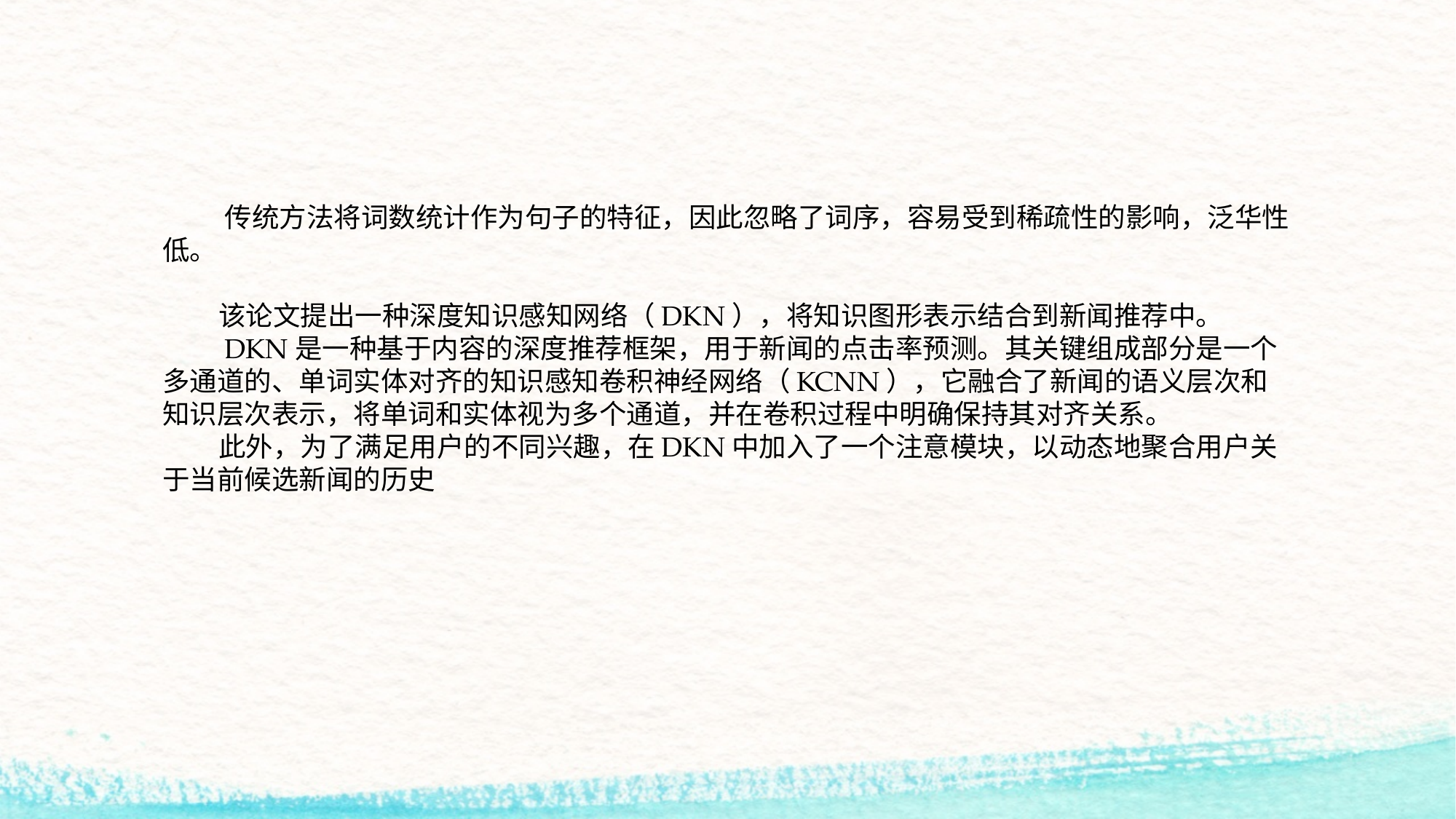

传统方法将词数统计作为句子的特征，因此忽略了词序，容易受到稀疏性的影响，泛华性低。

        该论文提出一种深度知识感知网络（DKN），将知识图形表示结合到新闻推荐中。
         DKN是一种基于内容的深度推荐框架，用于新闻的点击率预测。其关键组成部分是一个多通道的、单词实体对齐的知识感知卷积神经网络（KCNN），它融合了新闻的语义层次和知识层次表示，将单词和实体视为多个通道，并在卷积过程中明确保持其对齐关系。
        此外，为了满足用户的不同兴趣，在DKN中加入了一个注意模块，以动态地聚合用户关于当前候选新闻的历史